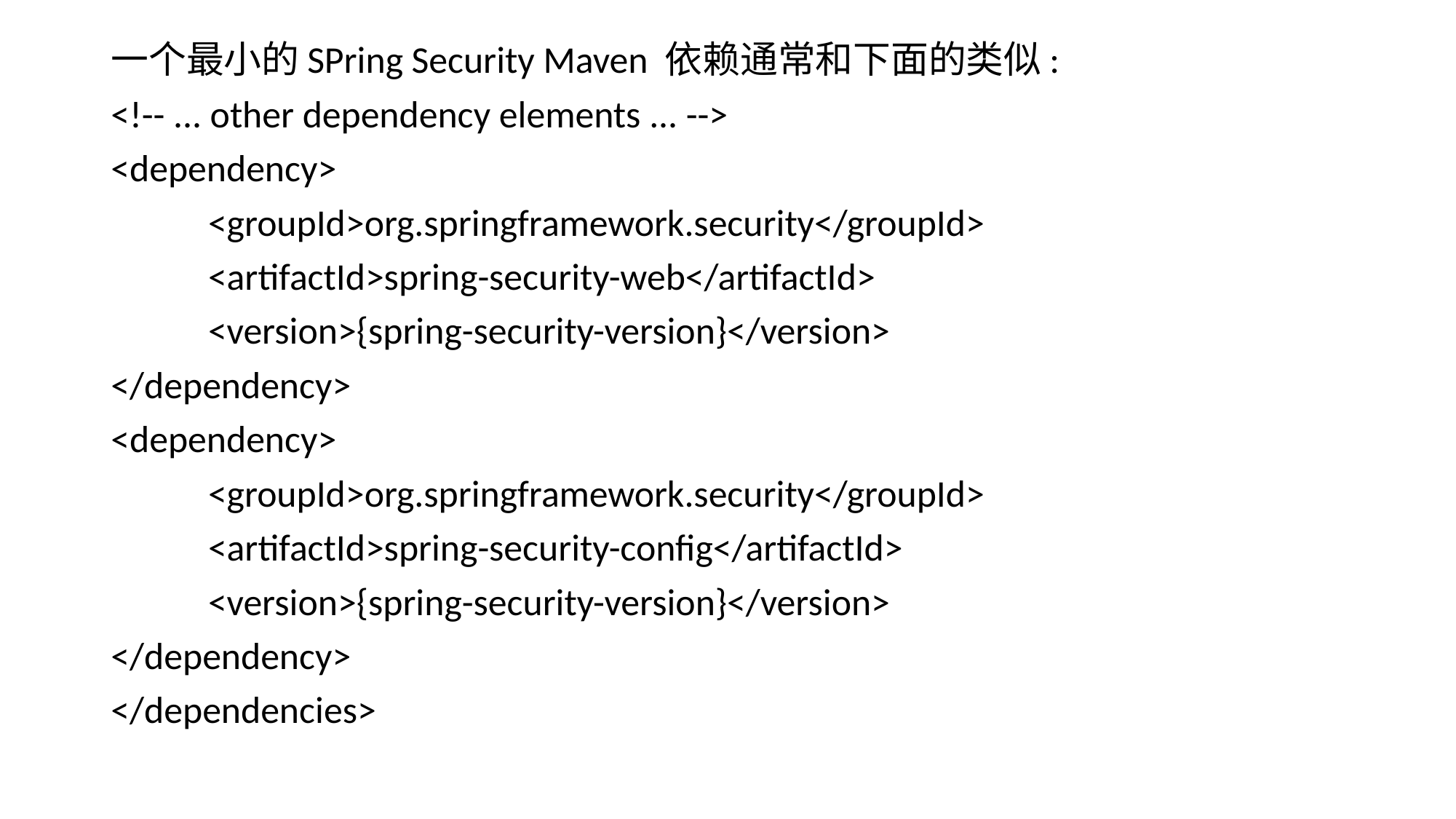

一个最小的SPring Security Maven 依赖通常和下面的类似:
<!-- ... other dependency elements ... -->
<dependency>
	<groupId>org.springframework.security</groupId>
	<artifactId>spring-security-web</artifactId>
	<version>{spring-security-version}</version>
</dependency>
<dependency>
	<groupId>org.springframework.security</groupId>
	<artifactId>spring-security-config</artifactId>
	<version>{spring-security-version}</version>
</dependency>
</dependencies>